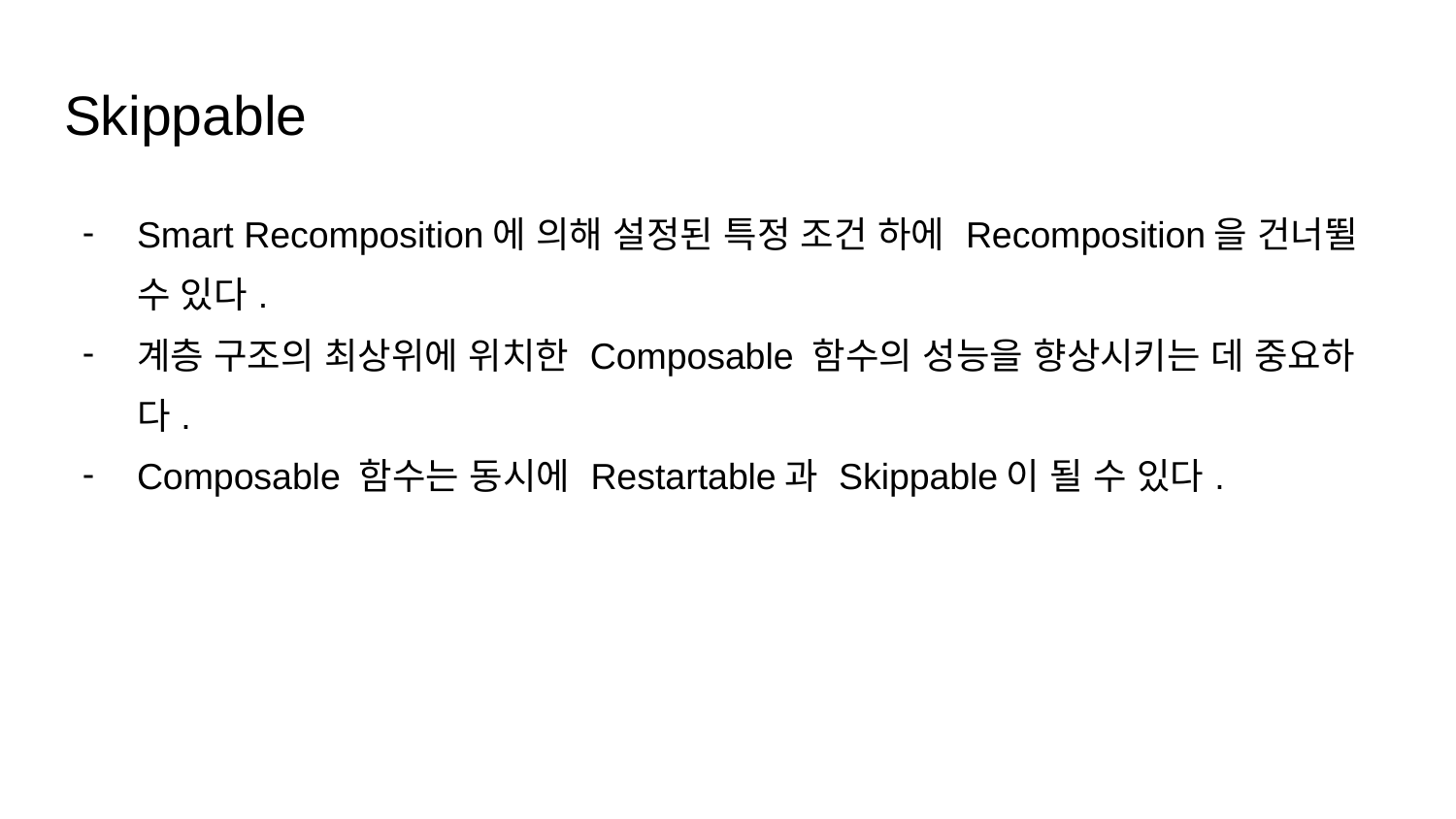

# Skippable
Smart Recomposition에 의해 설정된 특정 조건 하에 Recomposition을 건너뛸 수 있다.
계층 구조의 최상위에 위치한 Composable 함수의 성능을 향상시키는 데 중요하다.
Composable 함수는 동시에 Restartable과 Skippable이 될 수 있다.